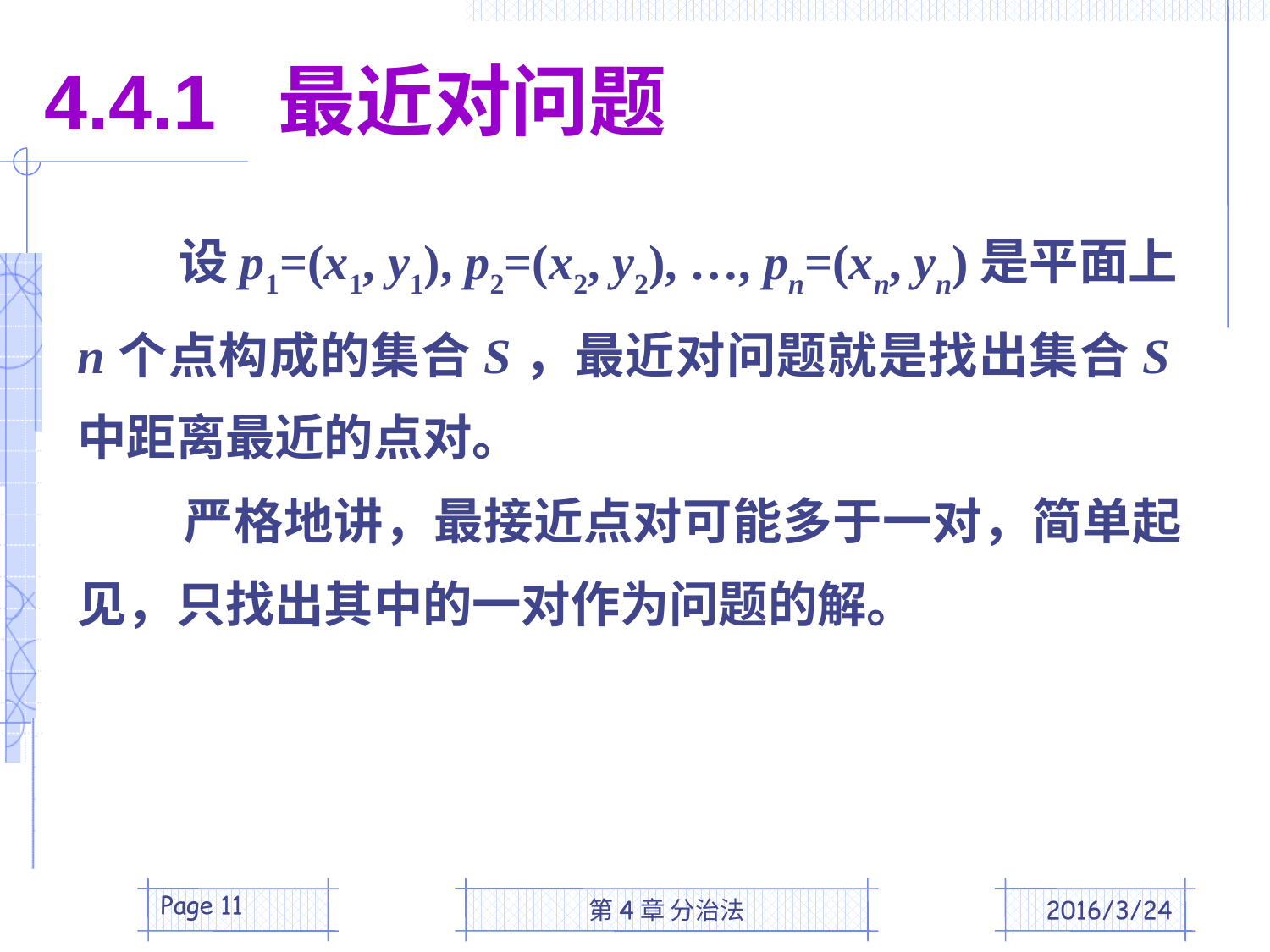

4.4.1  最近对问题
        设p1=(x1, y1), p2=(x2, y2), …, pn=(xn, yn)是平面上n个点构成的集合S，最近对问题就是找出集合S中距离最近的点对。
        严格地讲，最接近点对可能多于一对，简单起见，只找出其中的一对作为问题的解。

Page 11
第4章 分治法
2016/3/24